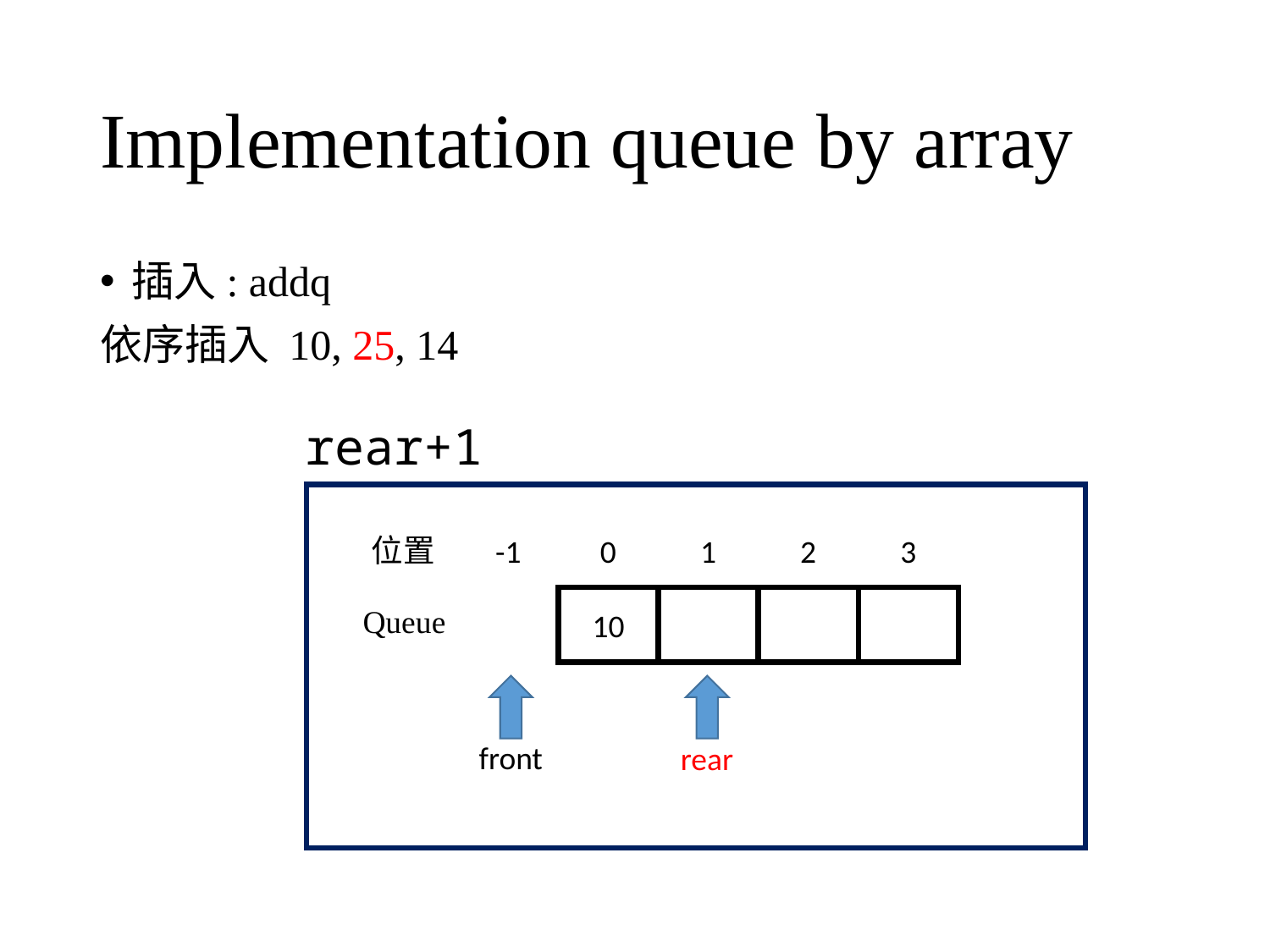

# Implementation queue by array
插入: addq
依序插入 10, 25, 14

rear+1

-1
0
1
2
3
位置
10

Queue

front
rear